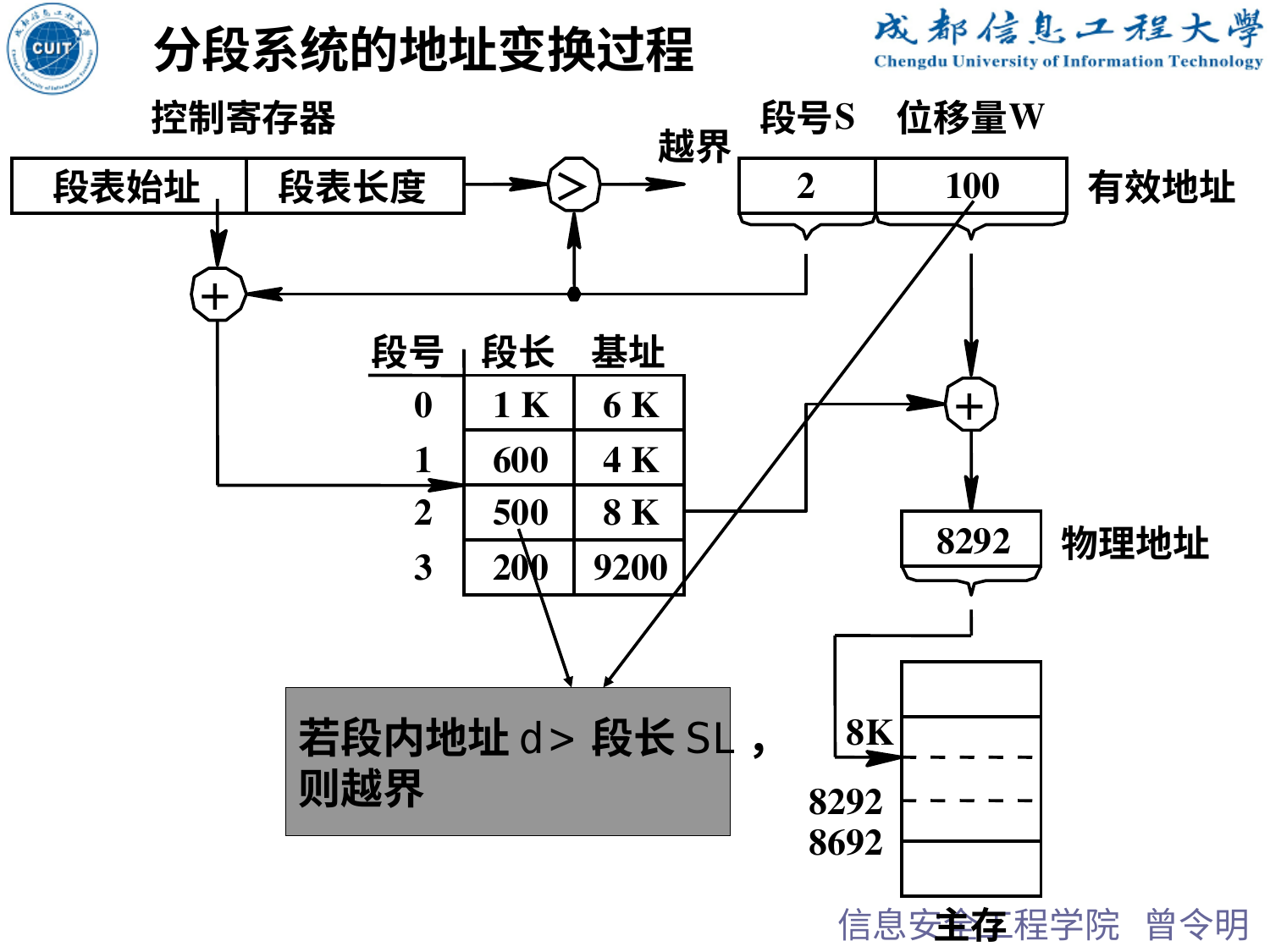

分段系统的地址变换过程
S
W
控制寄存器
段号
位移量
越界

2
100
段表始址
段表长度
＞
有效地址

＋

段号
段长
基址

0
1 K
6 K
＋

1
600
4 K

2
500
8 K

8292
物理地址

3
200
9200

8K

8292

8692

主存

若段内地址d>段长SL，
则越界